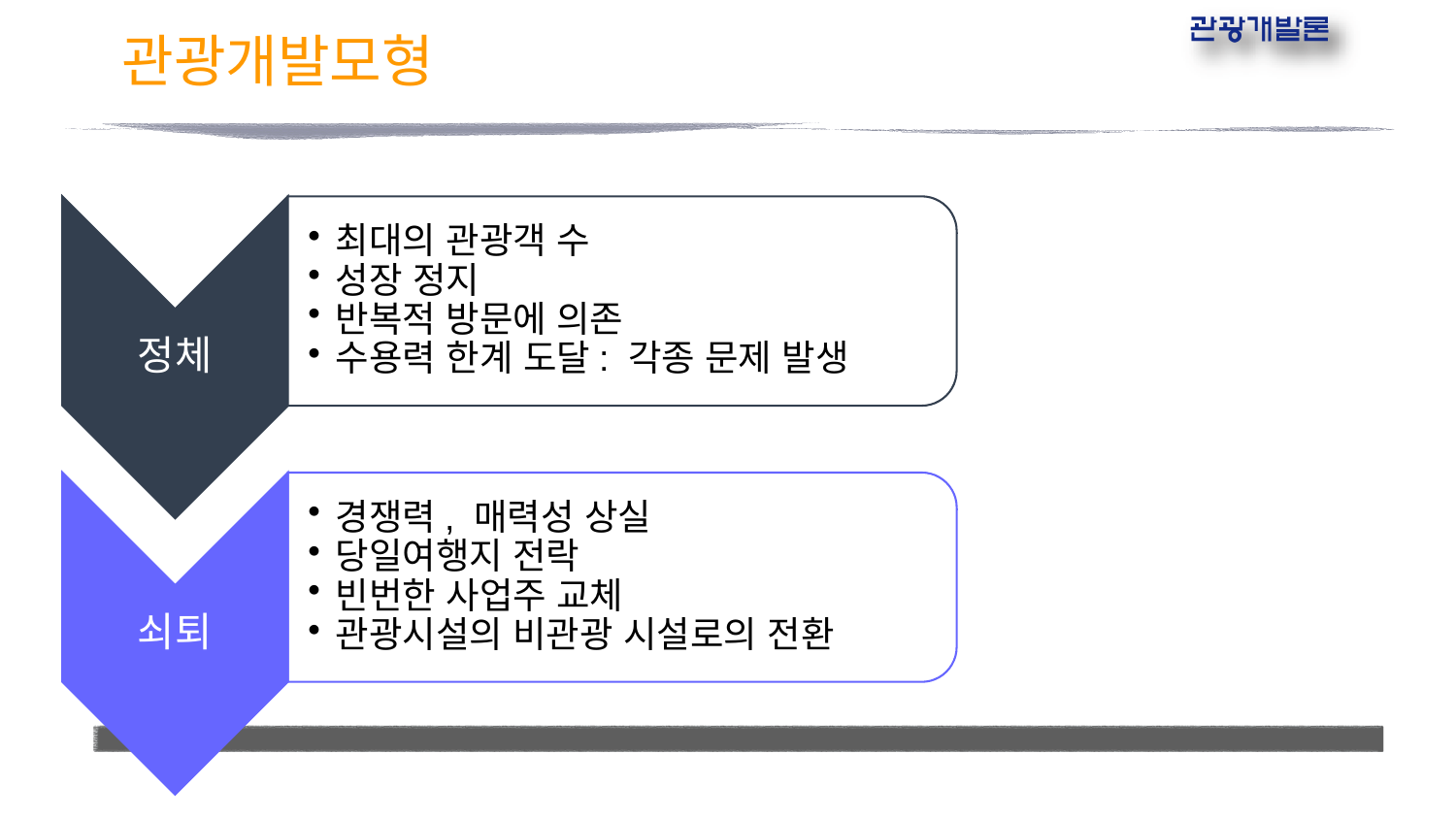

# 관광개발모형
정체
최대의 관광객 수
성장 정지
반복적 방문에 의존
수용력 한계 도달: 각종 문제 발생
쇠퇴
경쟁력, 매력성 상실
당일여행지 전락
빈번한 사업주 교체
관광시설의 비관광 시설로의 전환